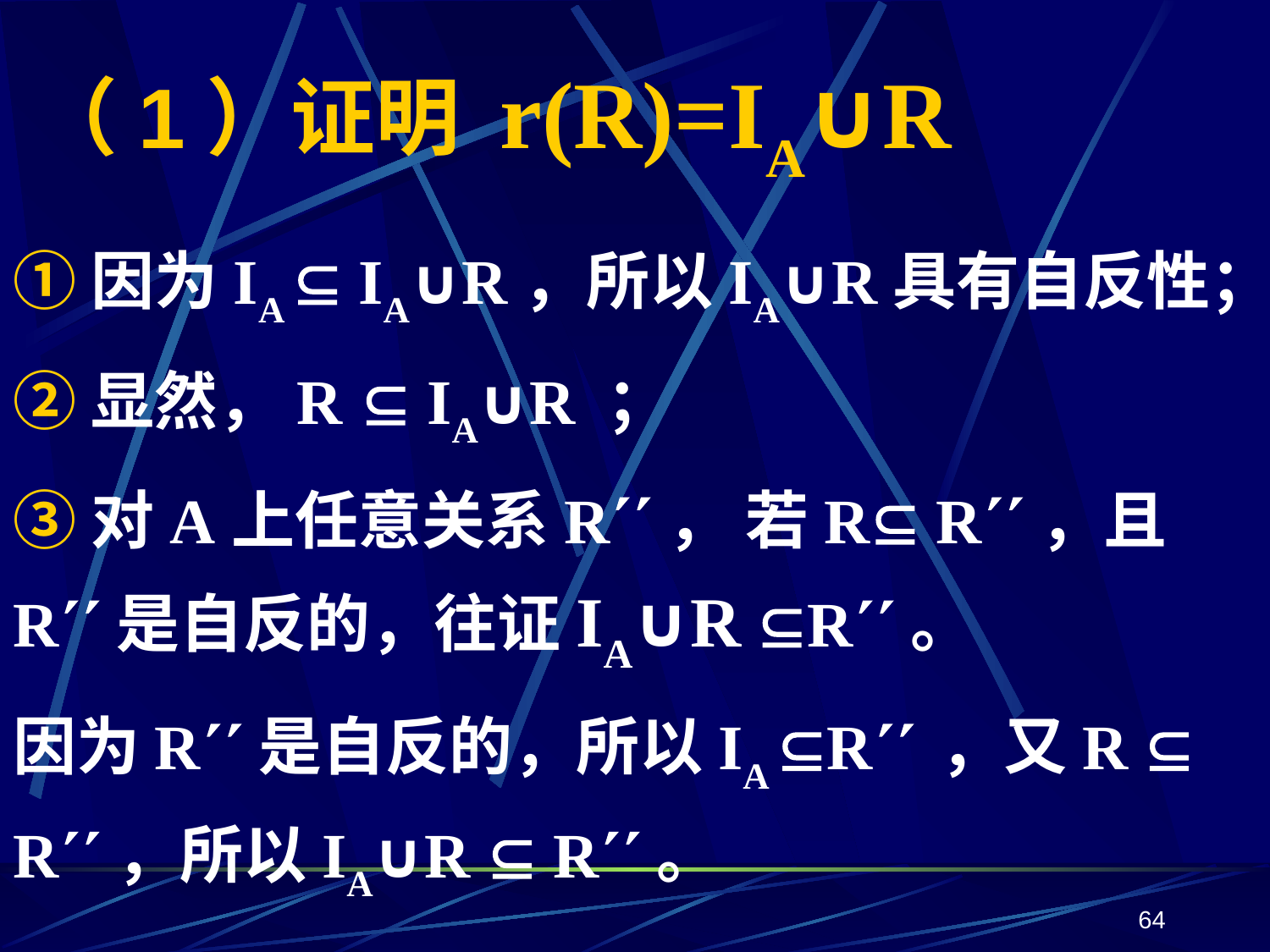

# （1）证明 r(R)=IA∪R
①因为IA ⊆ IA∪R，所以IA∪R具有自反性；
②显然，R ⊆ IA∪R ；
③对A上任意关系R′′， 若R⊆ R′′，且R′′是自反的，往证IA∪R ⊆R′′。
因为R′′是自反的，所以IA ⊆R′′ ，又R ⊆ R′′，所以IA∪R ⊆ R′′。
64